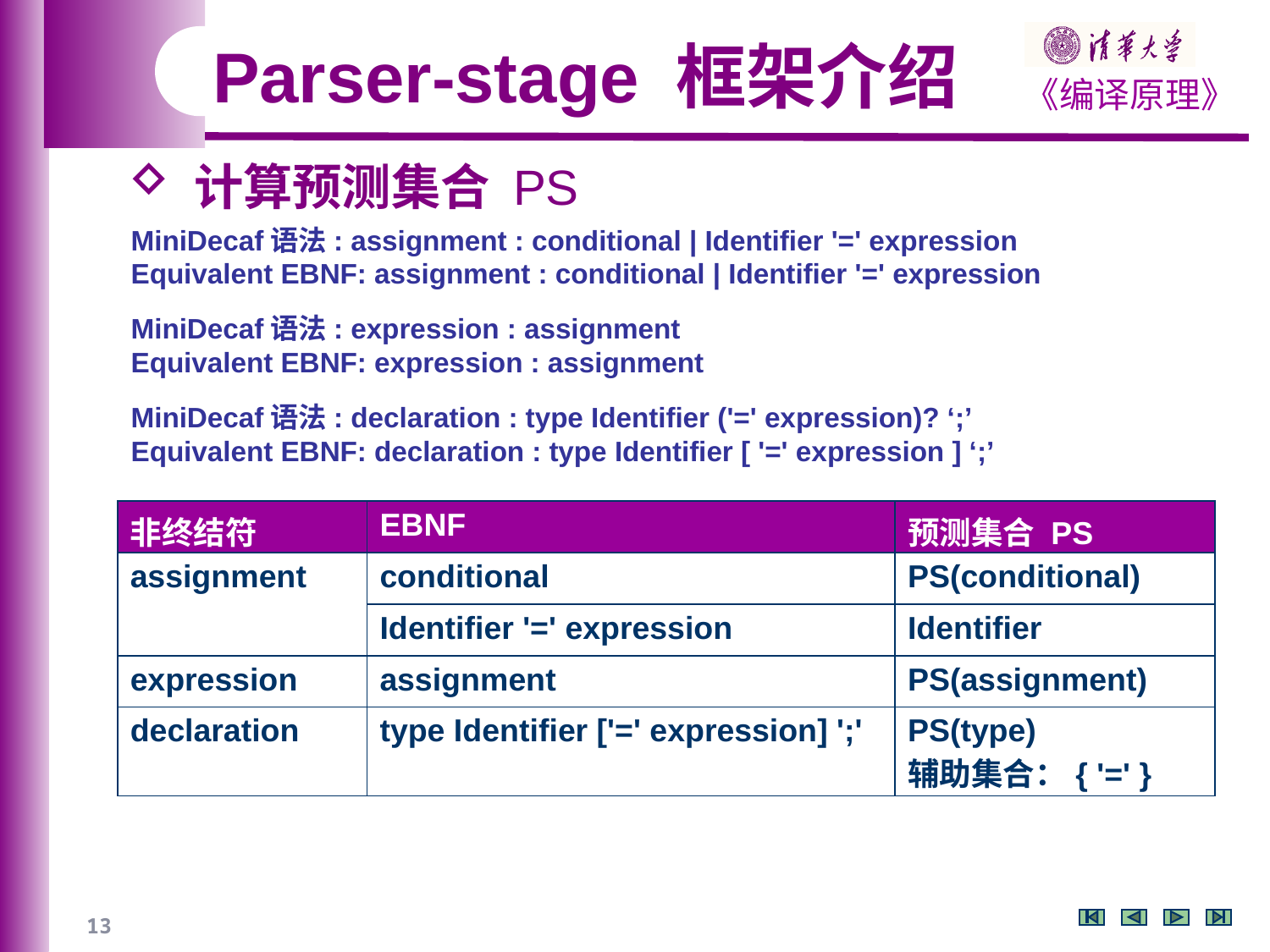

Parser-stage 框架介绍
 计算预测集合 PS

MiniDecaf语法: assignment : conditional | Identifier '=' expression
Equivalent EBNF: assignment : conditional | Identifier '=' expression
MiniDecaf语法: expression : assignment
Equivalent EBNF: expression : assignment
MiniDecaf语法: declaration : type Identifier ('=' expression)? ‘;’
Equivalent EBNF: declaration : type Identifier [ '=' expression ] ‘;’
| 非终结符 | EBNF | 预测集合 PS |
| --- | --- | --- |
| assignment | conditional | PS(conditional) |
|  | Identifier '=' expression | Identifier |
| expression | assignment | PS(assignment) |
| declaration | type Identifier ['=' expression] ';' | PS(type) 辅助集合：{ '=' } |
13